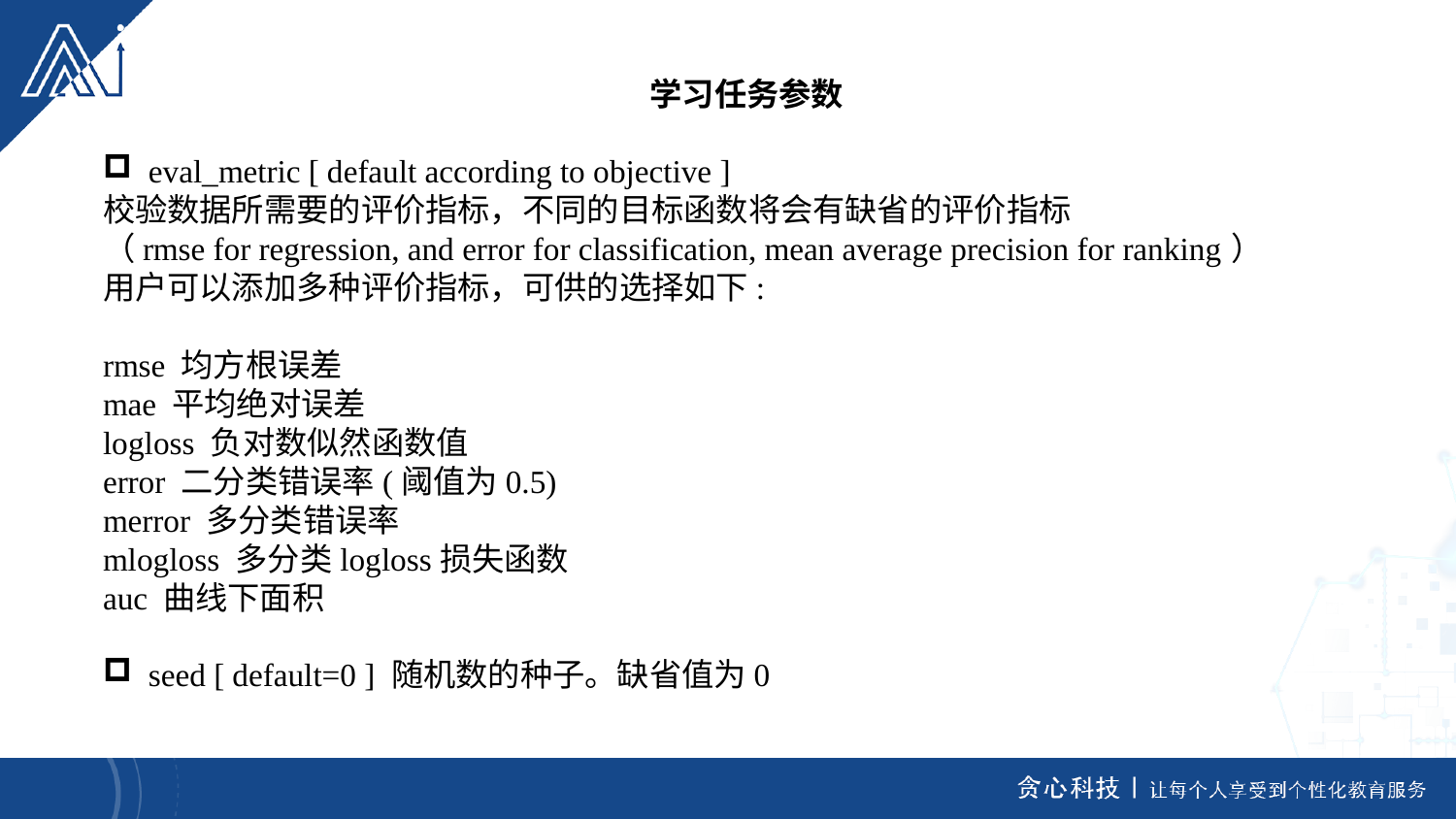

学习任务参数

eval_metric [ default according to objective ]
校验数据所需要的评价指标，不同的目标函数将会有缺省的评价指标
（rmse for regression, and error for classification, mean average precision for ranking）
用户可以添加多种评价指标，可供的选择如下:

rmse 均方根误差
mae 平均绝对误差
logloss 负对数似然函数值
error 二分类错误率(阈值为0.5)
merror 多分类错误率
mlogloss 多分类logloss损失函数
auc 曲线下面积

seed [ default=0 ] 随机数的种子。缺省值为0